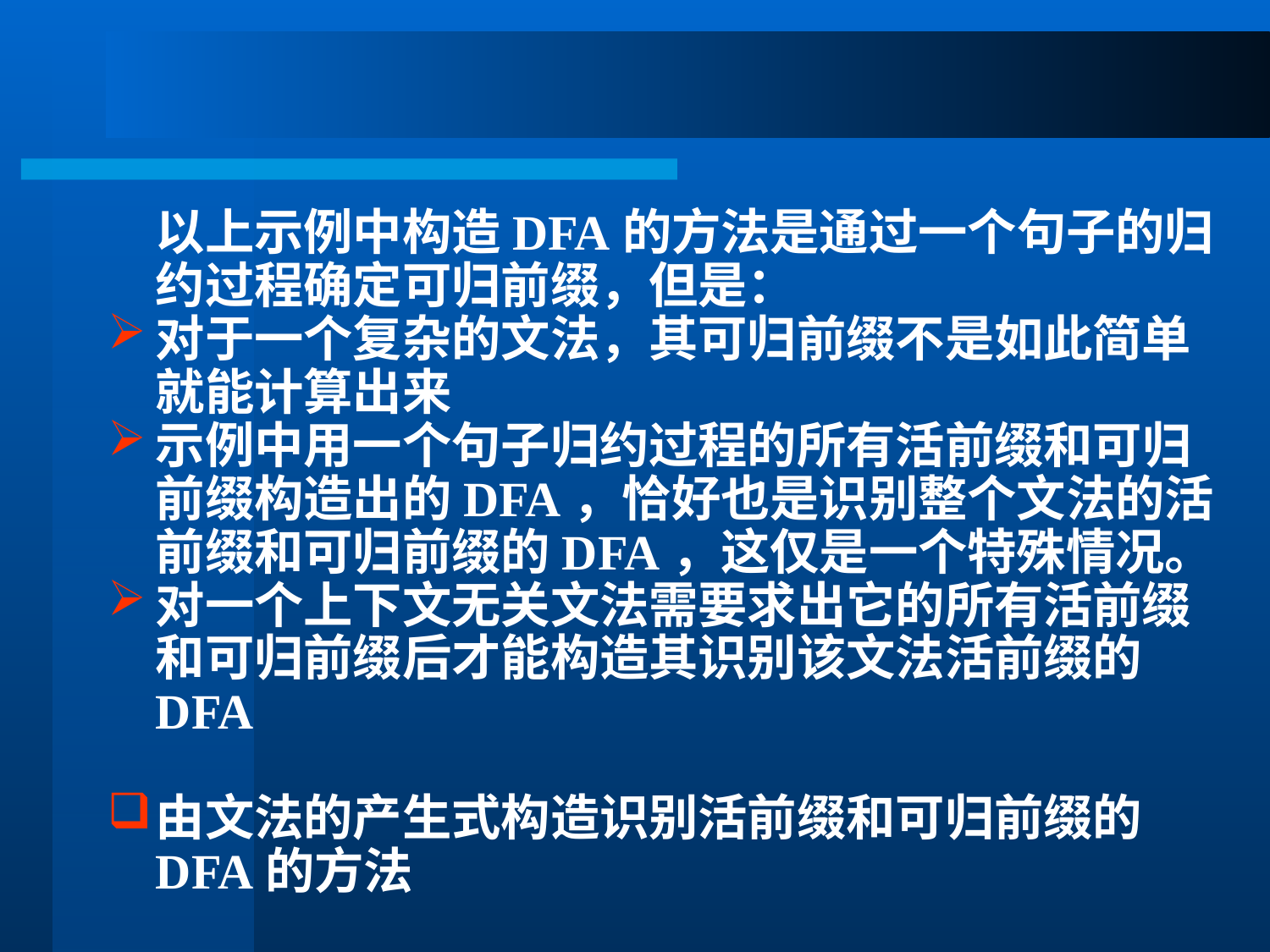

#
	以上示例中构造DFA的方法是通过一个句子的归约过程确定可归前缀，但是：
对于一个复杂的文法，其可归前缀不是如此简单就能计算出来
示例中用一个句子归约过程的所有活前缀和可归前缀构造出的DFA，恰好也是识别整个文法的活前缀和可归前缀的DFA，这仅是一个特殊情况。
对一个上下文无关文法需要求出它的所有活前缀和可归前缀后才能构造其识别该文法活前缀的DFA

由文法的产生式构造识别活前缀和可归前缀的DFA的方法